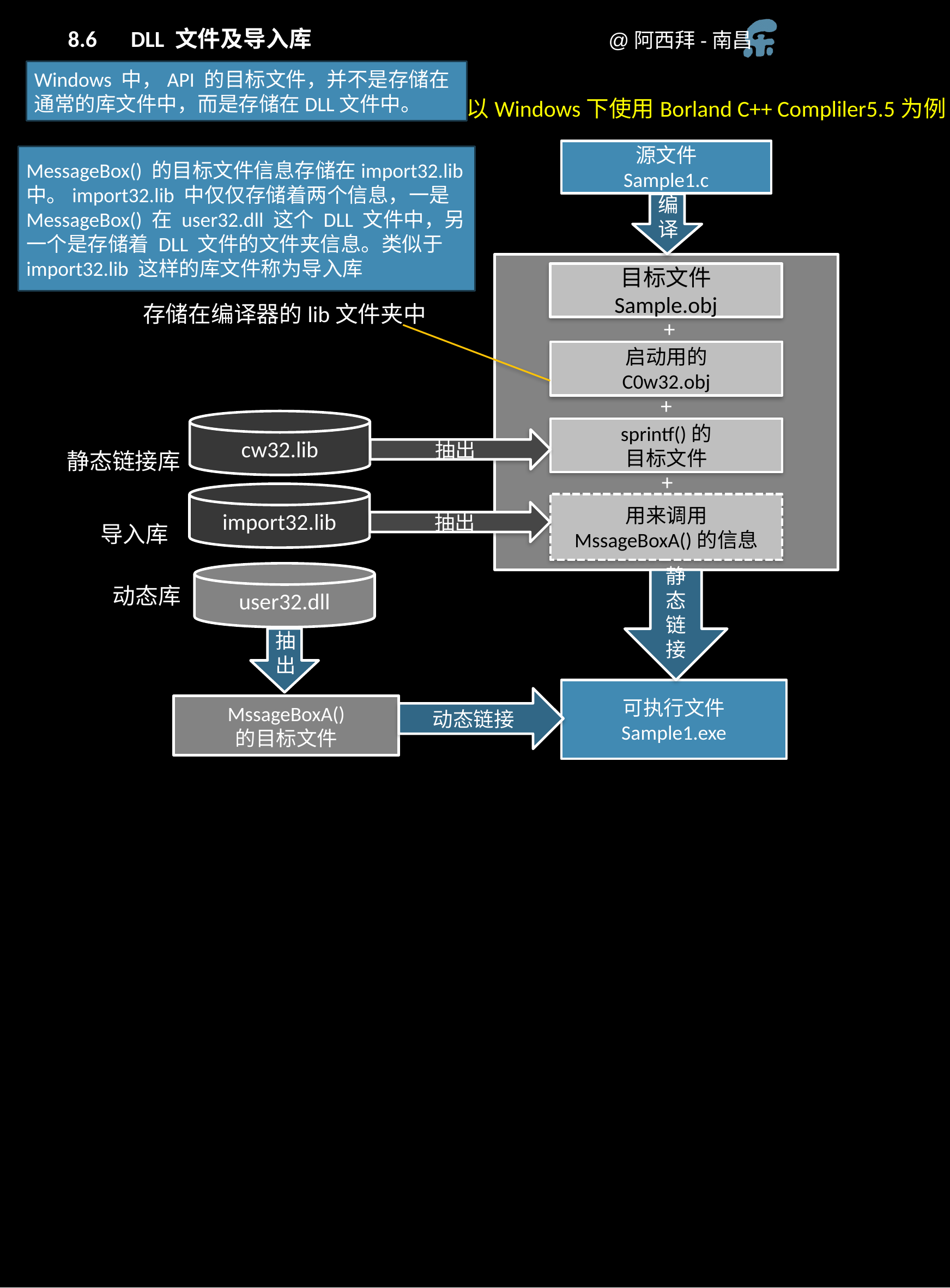

8.6　DLL 文件及导入库
Windows 中，API 的目标文件，并不是存储在通常的库文件中，而是存储在DLL文件中。
以Windows下使用Borland C++ Compliler5.5为例
源文件
Sample1.c
MessageBox() 的目标文件信息存储在import32.lib 中。import32.lib 中仅仅存储着两个信息，一是MessageBox() 在 user32.dll 这个 DLL 文件中，另一个是存储着 DLL 文件的文件夹信息。类似于 import32.lib 这样的库文件称为导入库
编译

目标文件
Sample.obj
存储在编译器的lib文件夹中
+
启动用的
C0w32.obj
+
cw32.lib
sprintf()的
目标文件
抽出
静态链接库
+
import32.lib
用来调用
MssageBoxA()的信息
抽出
导入库
user32.dll
静态链接
动态库
抽出
可执行文件
Sample1.exe
动态链接
MssageBoxA()
的目标文件